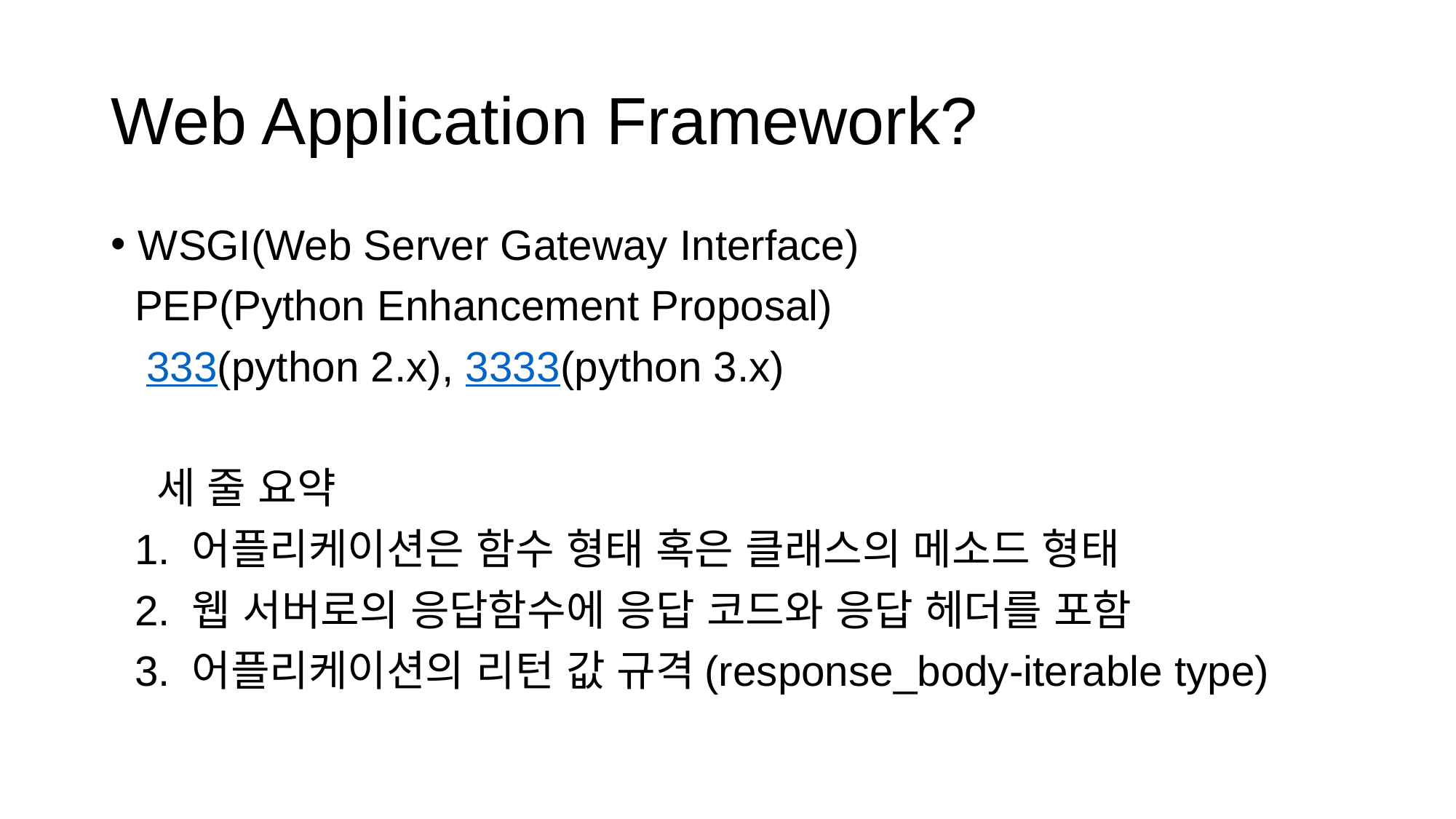

# Web Application Framework?
WSGI(Web Server Gateway Interface)
  PEP(Python Enhancement Proposal)
   333(python 2.x), 3333(python 3.x)

   세 줄 요약
  1. 어플리케이션은 함수 형태 혹은 클래스의 메소드 형태
  2. 웹 서버로의 응답함수에 응답 코드와 응답 헤더를 포함
  3. 어플리케이션의 리턴 값 규격(response_body-iterable type)